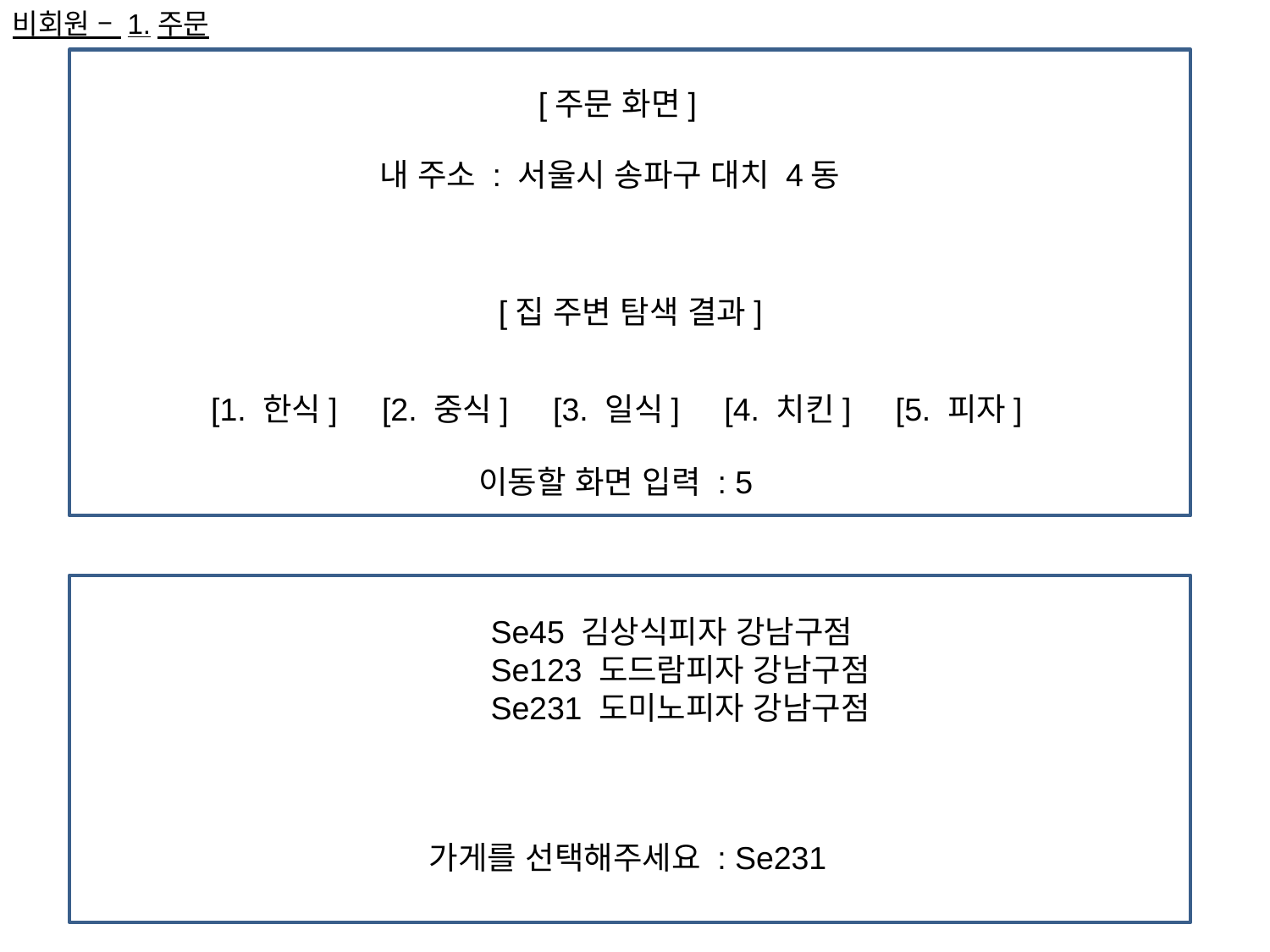

비회원 – 1.주문

[주문 화면]
내 주소 : 서울시 송파구 대치 4동
[집 주변 탐색 결과]
[1. 한식]     [2. 중식]     [3. 일식]     [4. 치킨]     [5. 피자]
이동할 화면 입력 : 5

				Se45 김상식피자 강남구점
				Se123 도드람피자 강남구점
				Se231 도미노피자 강남구점
가게를 선택해주세요 : Se231